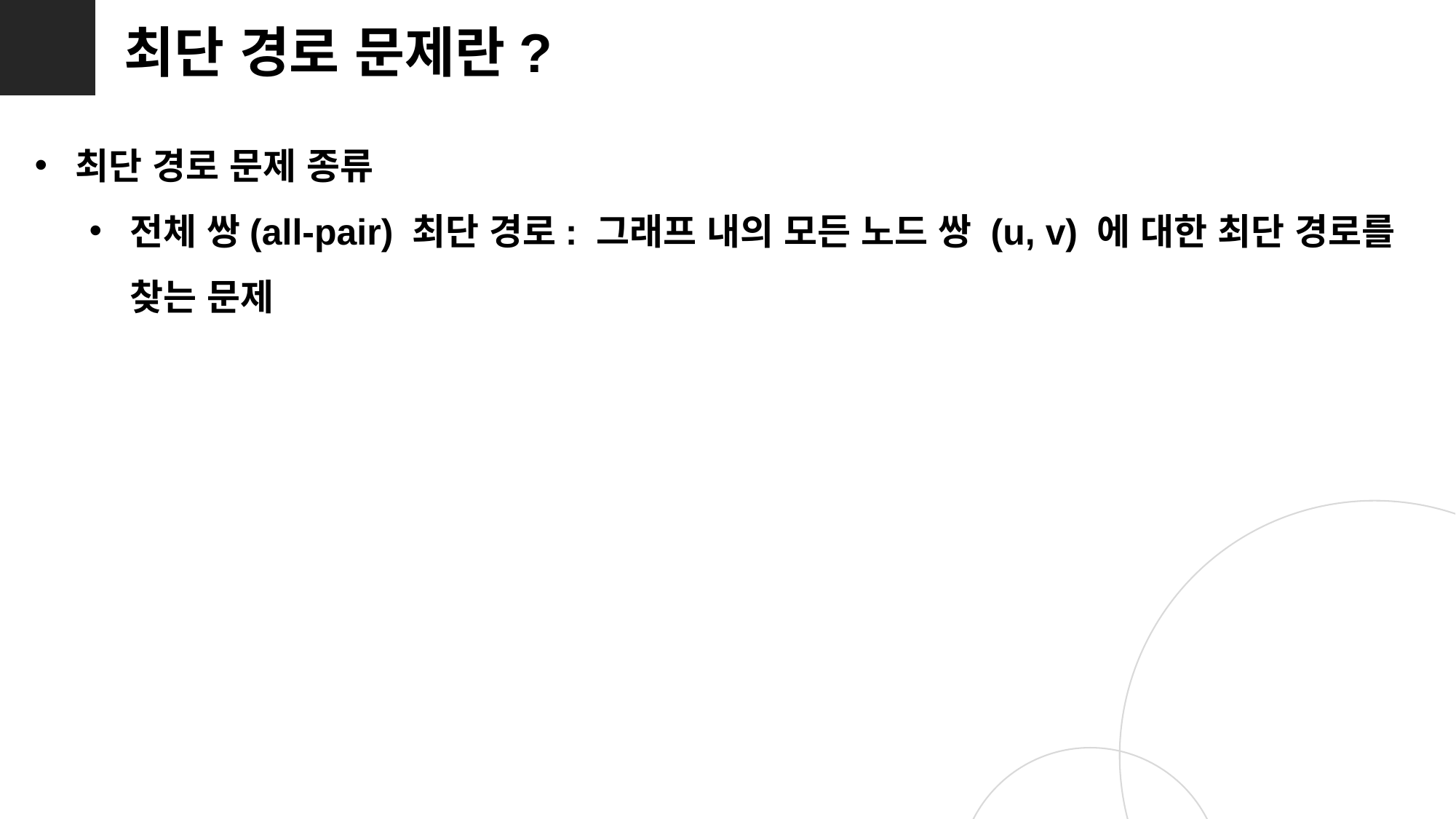

최단 경로 문제란?
최단 경로 문제 종류
전체 쌍(all-pair) 최단 경로: 그래프 내의 모든 노드 쌍 (u, v) 에 대한 최단 경로를 찾는 문제